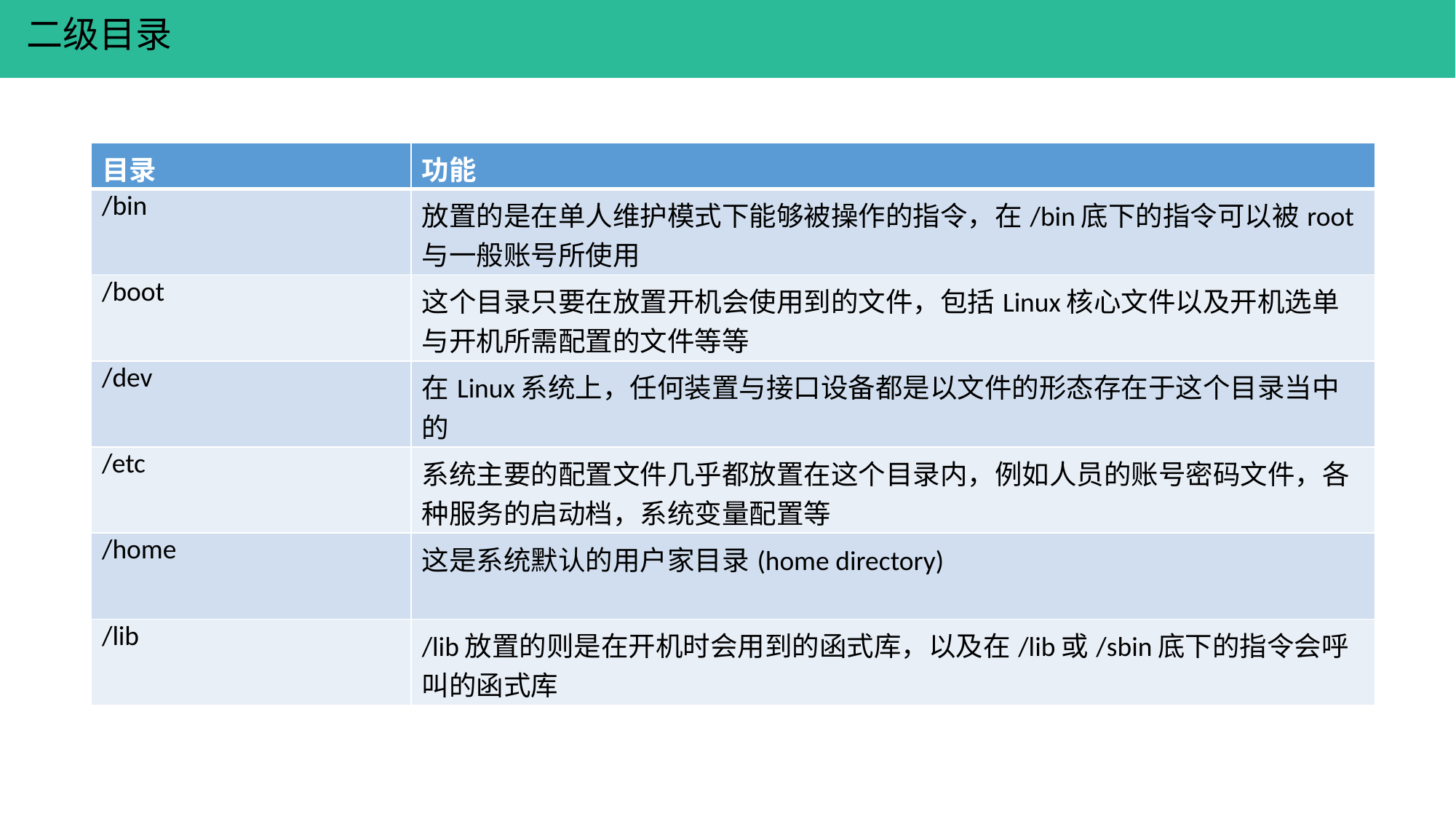

二级目录
| 目录 | 功能 |
| --- | --- |
| /bin | 放置的是在单人维护模式下能够被操作的指令，在/bin底下的指令可以被root与一般账号所使用 |
| /boot | 这个目录只要在放置开机会使用到的文件，包括Linux核心文件以及开机选单与开机所需配置的文件等等 |
| /dev | 在Linux系统上，任何装置与接口设备都是以文件的形态存在于这个目录当中的 |
| /etc | 系统主要的配置文件几乎都放置在这个目录内，例如人员的账号密码文件，各种服务的启动档，系统变量配置等 |
| /home | 这是系统默认的用户家目录(home directory) |
| /lib | /lib放置的则是在开机时会用到的函式库，以及在/lib或/sbin底下的指令会呼叫的函式库 |